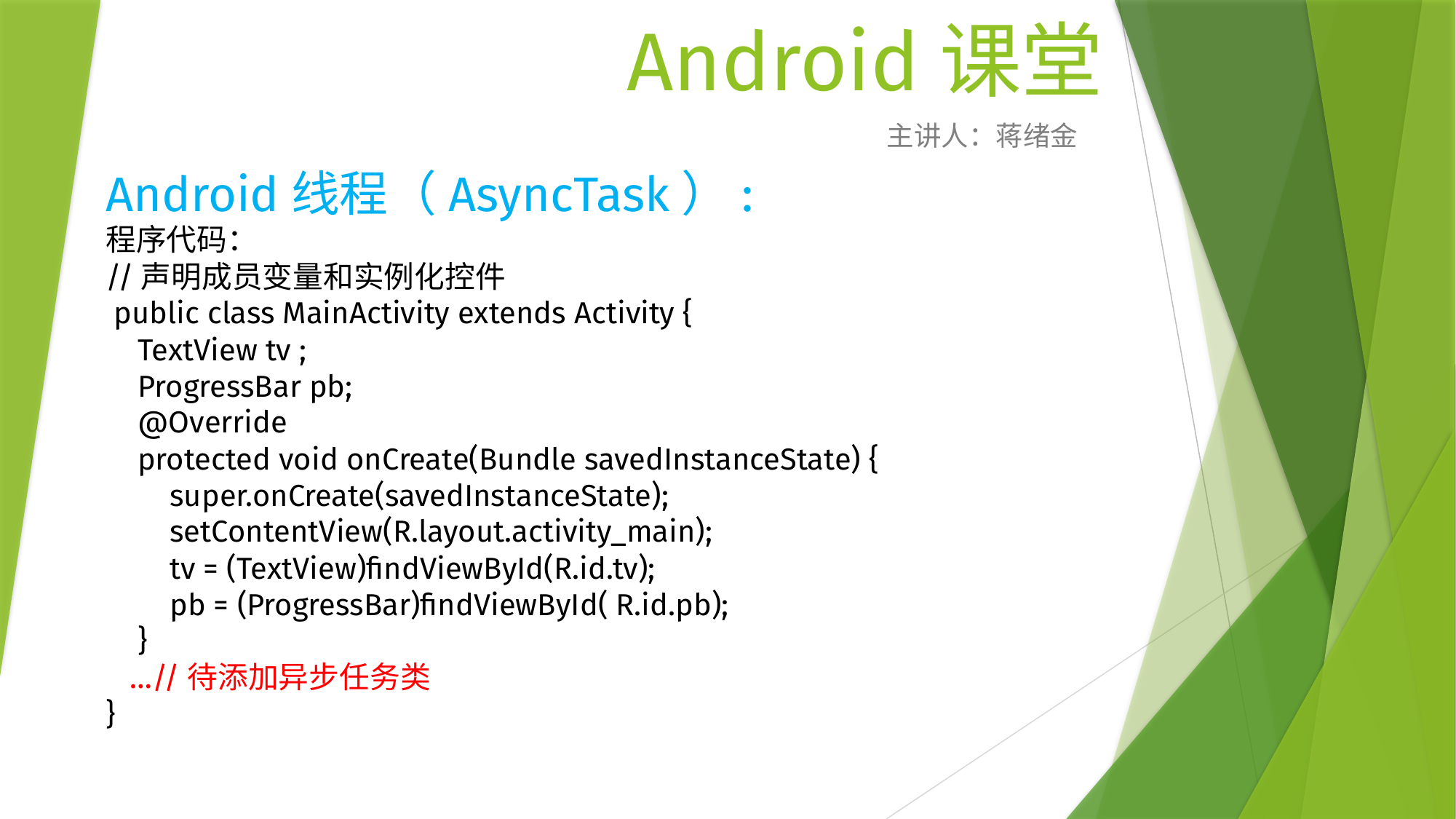

# Android课堂
主讲人：蒋绪金
Android线程（AsyncTask）:
程序代码：
//声明成员变量和实例化控件
 public class MainActivity extends Activity {
    TextView tv ;
    ProgressBar pb;
    @Override
    protected void onCreate(Bundle savedInstanceState) {
        super.onCreate(savedInstanceState);
        setContentView(R.layout.activity_main);
        tv = (TextView)findViewById(R.id.tv);
        pb = (ProgressBar)findViewById( R.id.pb);
    }
   …//待添加异步任务类
}